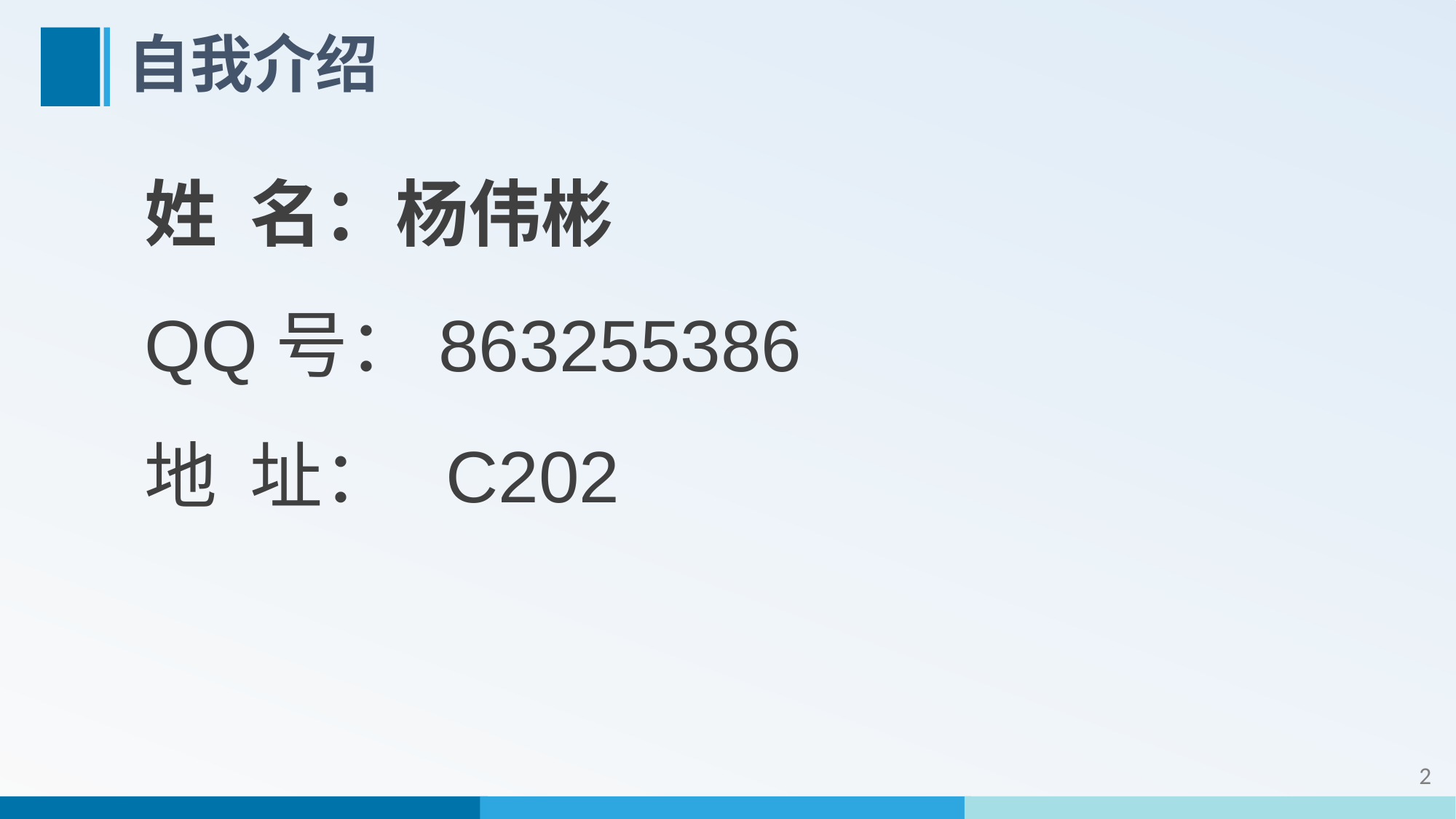

# 自我介绍
姓  名：杨伟彬
QQ号：863255386
地  址：  C202